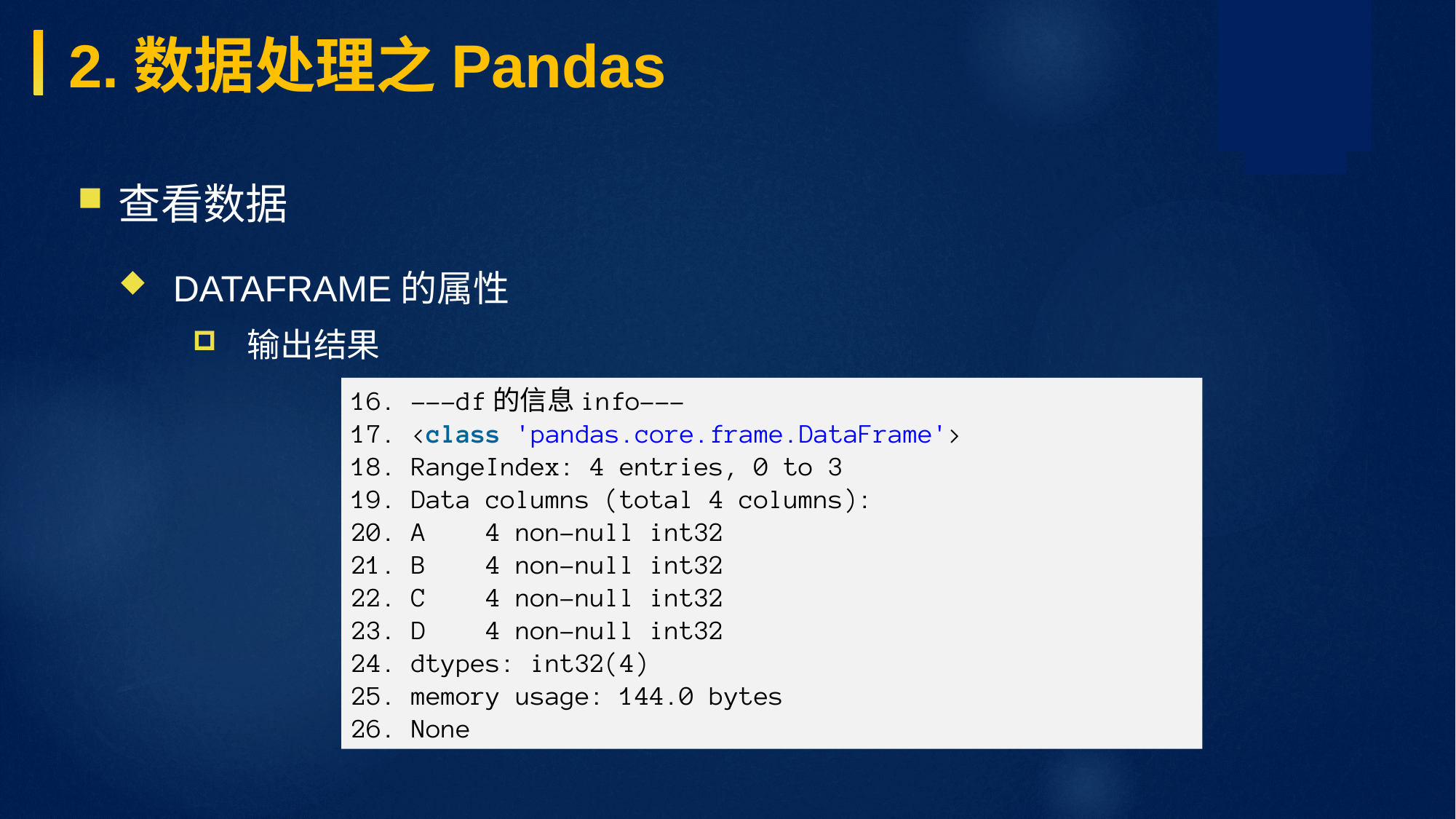

2.数据处理之Pandas
查看数据
DataFrame的属性
输出结果

16. ---df的信息info---    17. <class 'pandas.core.frame.DataFrame'>    18. RangeIndex: 4 entries, 0 to 3    19. Data columns (total 4 columns):    20. A    4 non-null int32    21. B    4 non-null int32    22. C    4 non-null int32    23. D    4 non-null int32    24. dtypes: int32(4)    25. memory usage: 144.0 bytes    26. None